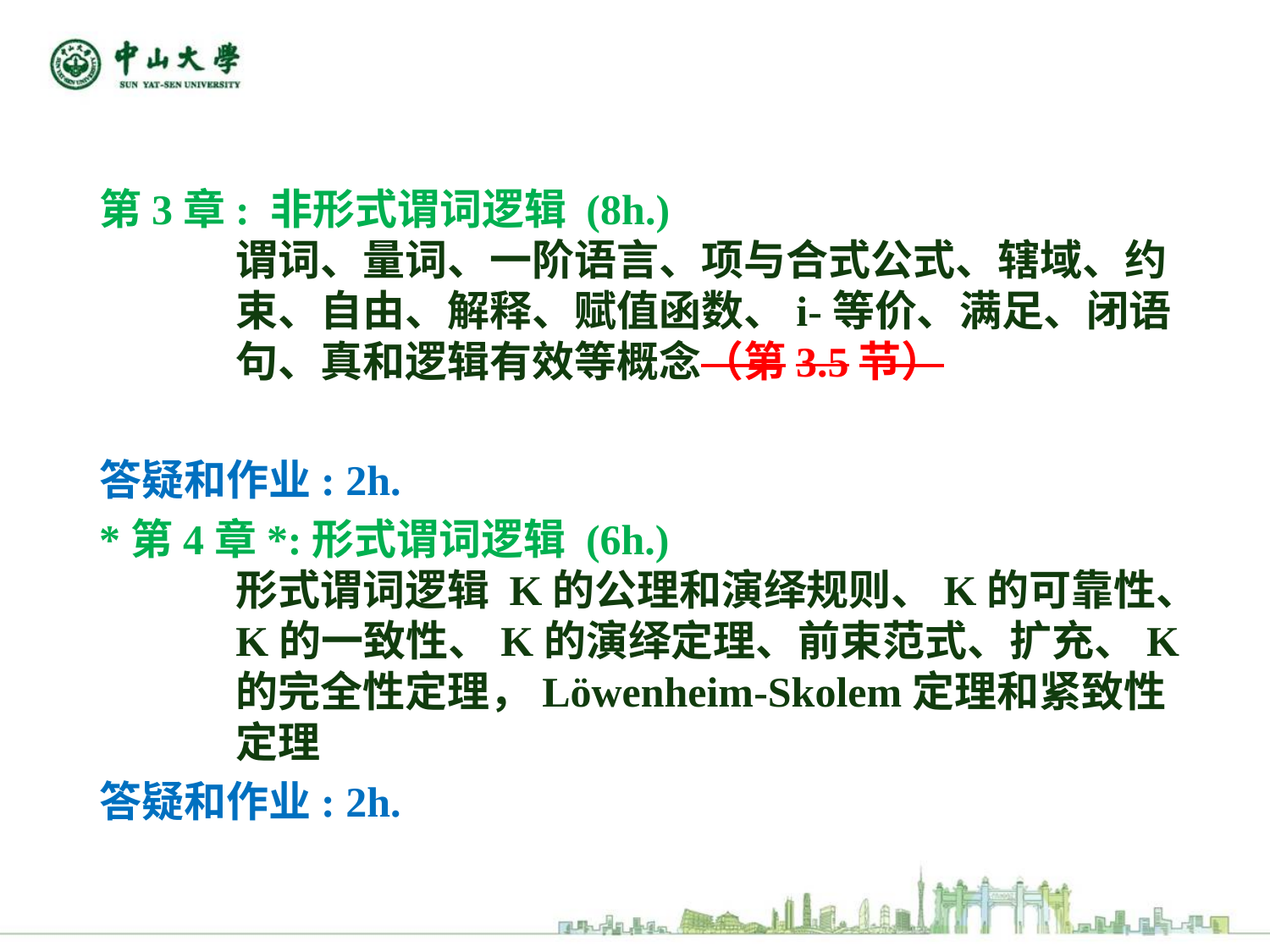

第3章: 非形式谓词逻辑 (8h.)
谓词、量词、一阶语言、项与合式公式、辖域、约束、自由、解释、赋值函数、i-等价、满足、闭语句、真和逻辑有效等概念（第3.5节）

答疑和作业: 2h.
*第4章*:形式谓词逻辑 (6h.)
形式谓词逻辑 K的公理和演绎规则、K的可靠性、K的一致性、K的演绎定理、前束范式、扩充、K的完全性定理，Löwenheim-Skolem定理和紧致性定理
答疑和作业: 2h.